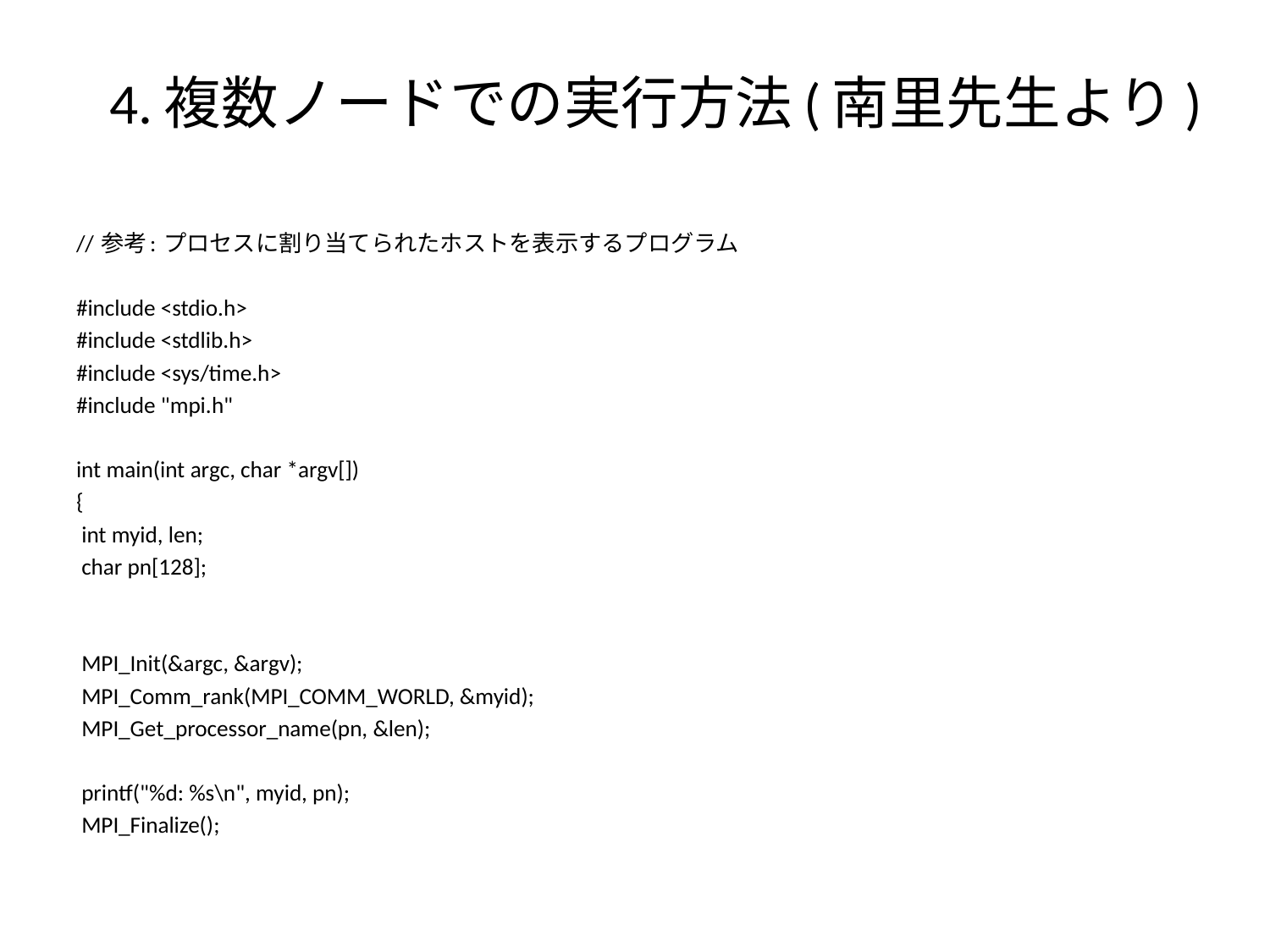

4.複数ノードでの実行方法(南里先生より)
// 参考: プロセスに割り当てられたホストを表示するプログラム

#include <stdio.h>
#include <stdlib.h>
#include <sys/time.h>
#include "mpi.h"

int main(int argc, char *argv[])
{
 int myid, len;
 char pn[128];

 MPI_Init(&argc, &argv);
 MPI_Comm_rank(MPI_COMM_WORLD, &myid);
 MPI_Get_processor_name(pn, &len);

 printf("%d: %s\n", myid, pn);
 MPI_Finalize();